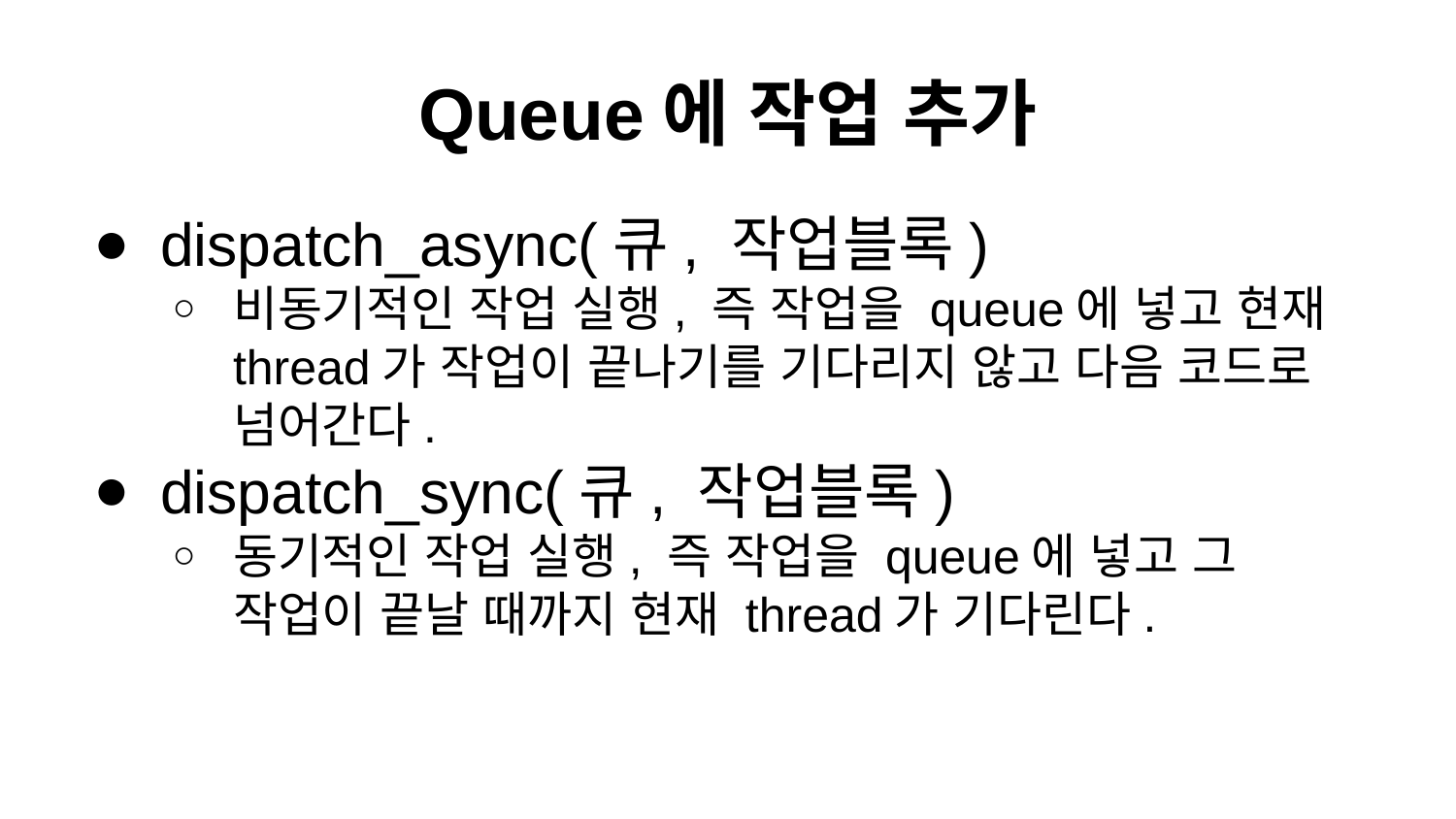

# Queue에 작업 추가
dispatch_async(큐, 작업블록)
비동기적인 작업 실행, 즉 작업을 queue에 넣고 현재 thread가 작업이 끝나기를 기다리지 않고 다음 코드로 넘어간다.
dispatch_sync(큐, 작업블록)
동기적인 작업 실행, 즉 작업을 queue에 넣고 그 작업이 끝날 때까지 현재 thread가 기다린다.